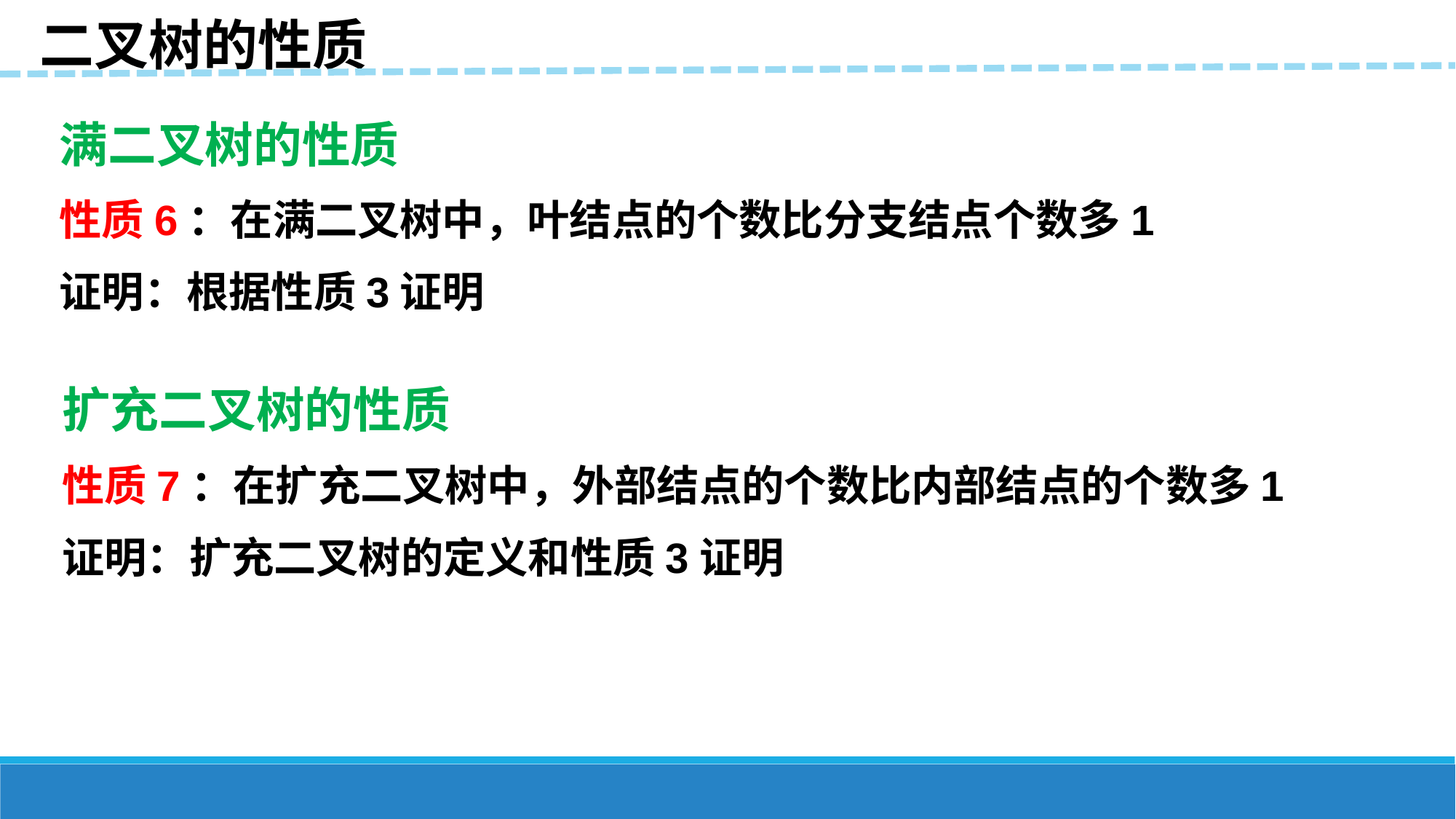

二叉树的性质
满二叉树的性质
性质6：在满二叉树中，叶结点的个数比分支结点个数多1
证明：根据性质3证明
扩充二叉树的性质
性质7：在扩充二叉树中，外部结点的个数比内部结点的个数多1
证明：扩充二叉树的定义和性质3证明